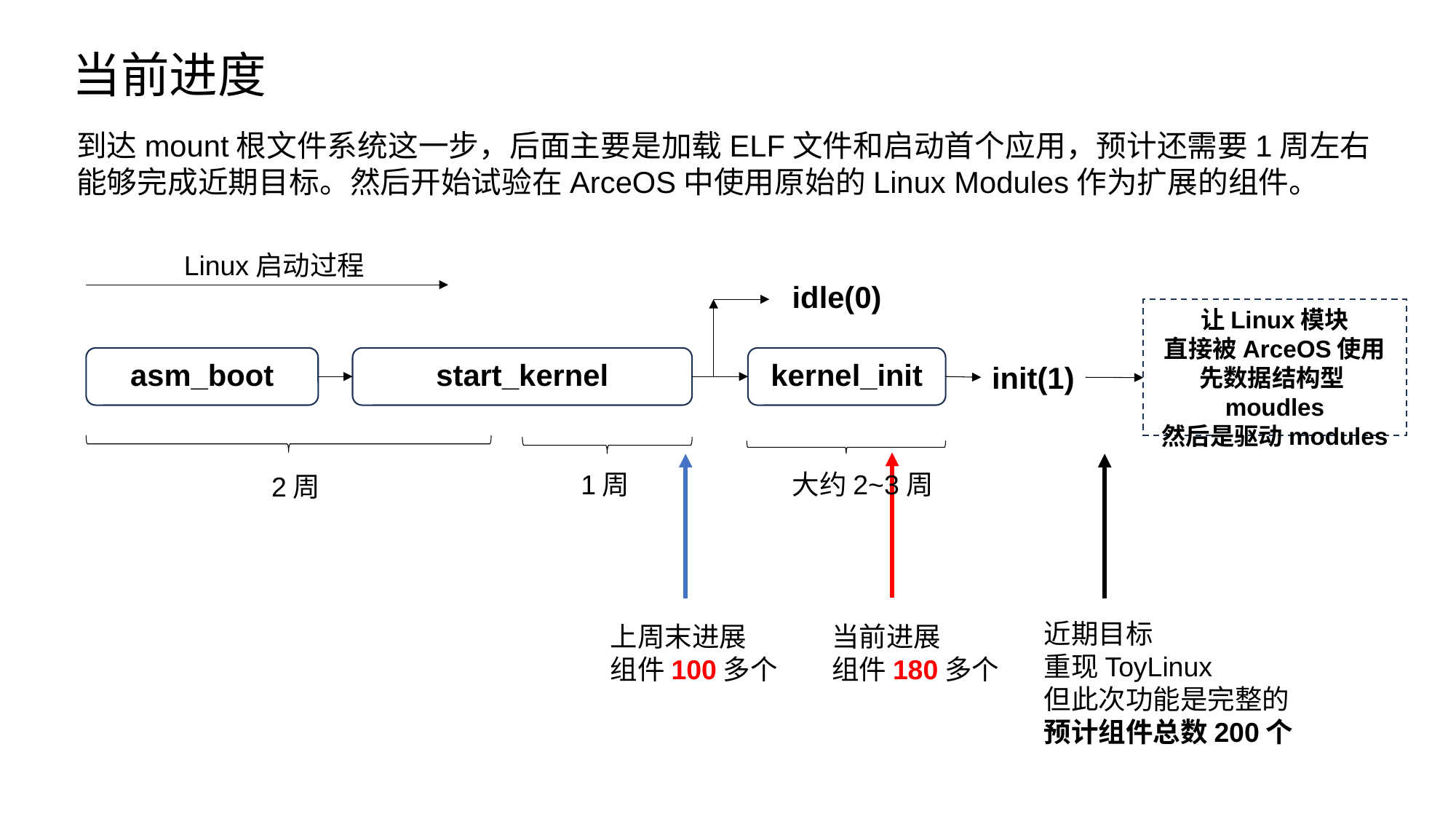

当前进度
到达mount根文件系统这一步，后面主要是加载ELF文件和启动首个应用，预计还需要1周左右能够完成近期目标。然后开始试验在ArceOS中使用原始的Linux Modules作为扩展的组件。

Linux启动过程
idle(0)
让Linux模块
直接被ArceOS使用
先数据结构型moudles
然后是驱动modules

start_kernel
kernel_init
asm_boot
init(1)

大约2~3周
1周
2周
近期目标
重现ToyLinux
但此次功能是完整的
预计组件总数200个
上周末进展
组件100多个
当前进展
组件180多个